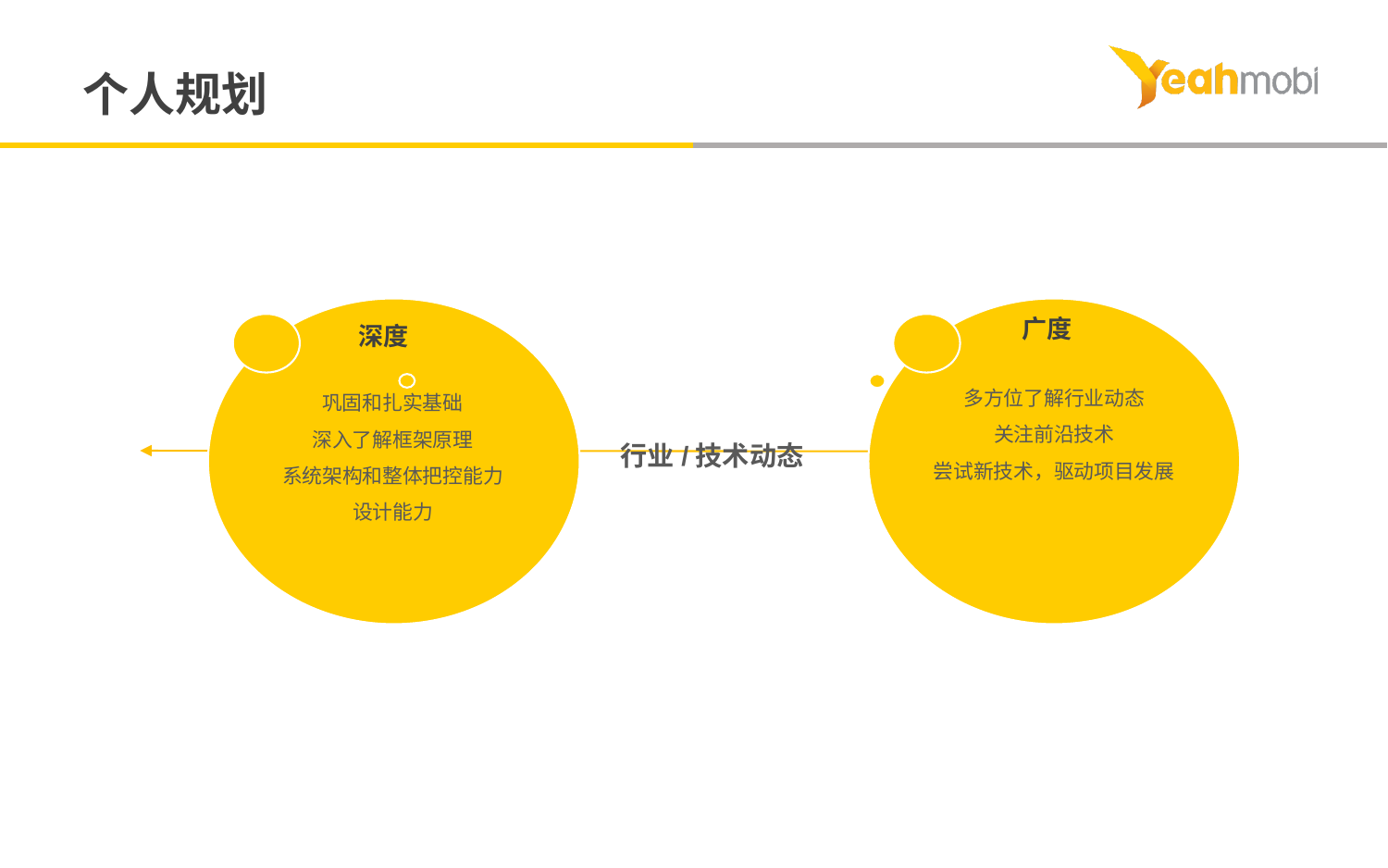

个人规划

广度

深度
多方位了解行业动态
关注前沿技术
尝试新技术，驱动项目发展

巩固和扎实基础
深入了解框架原理
系统架构和整体把控能力
设计能力

行业/技术动态